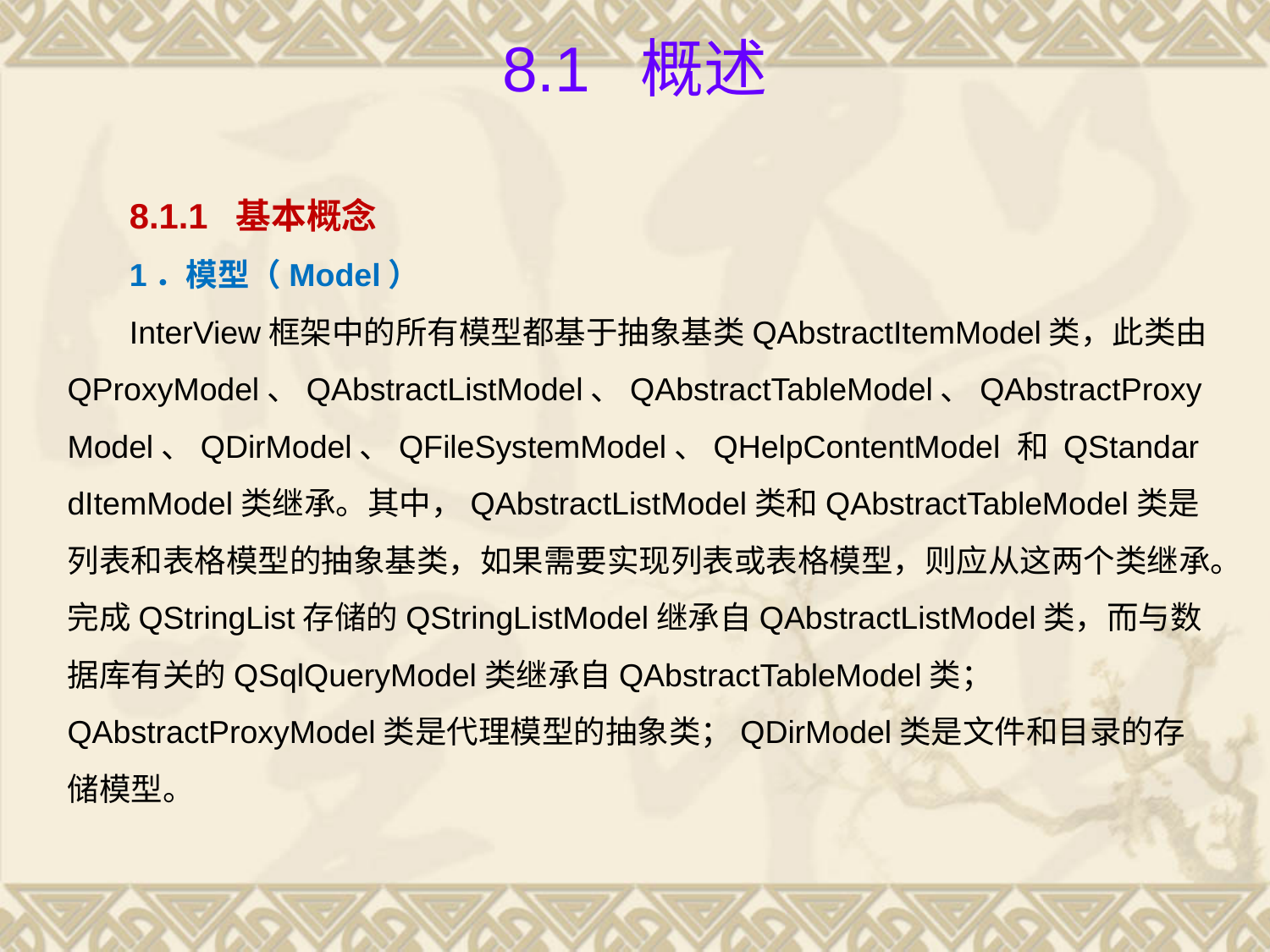

# 8.1  概述
8.1.1  基本概念
1．模型（Model）
InterView框架中的所有模型都基于抽象基类QAbstractItemModel类，此类由QProxyModel、QAbstractListModel、QAbstractTableModel、QAbstractProxyModel、QDirModel、QFileSystemModel、QHelpContentModel 和 QStandardItemModel类继承。其中，QAbstractListModel类和QAbstractTableModel类是列表和表格模型的抽象基类，如果需要实现列表或表格模型，则应从这两个类继承。完成QStringList存储的QStringListModel继承自QAbstractListModel类，而与数据库有关的QSqlQueryModel类继承自QAbstractTableModel类；QAbstractProxyModel类是代理模型的抽象类；QDirModel类是文件和目录的存储模型。